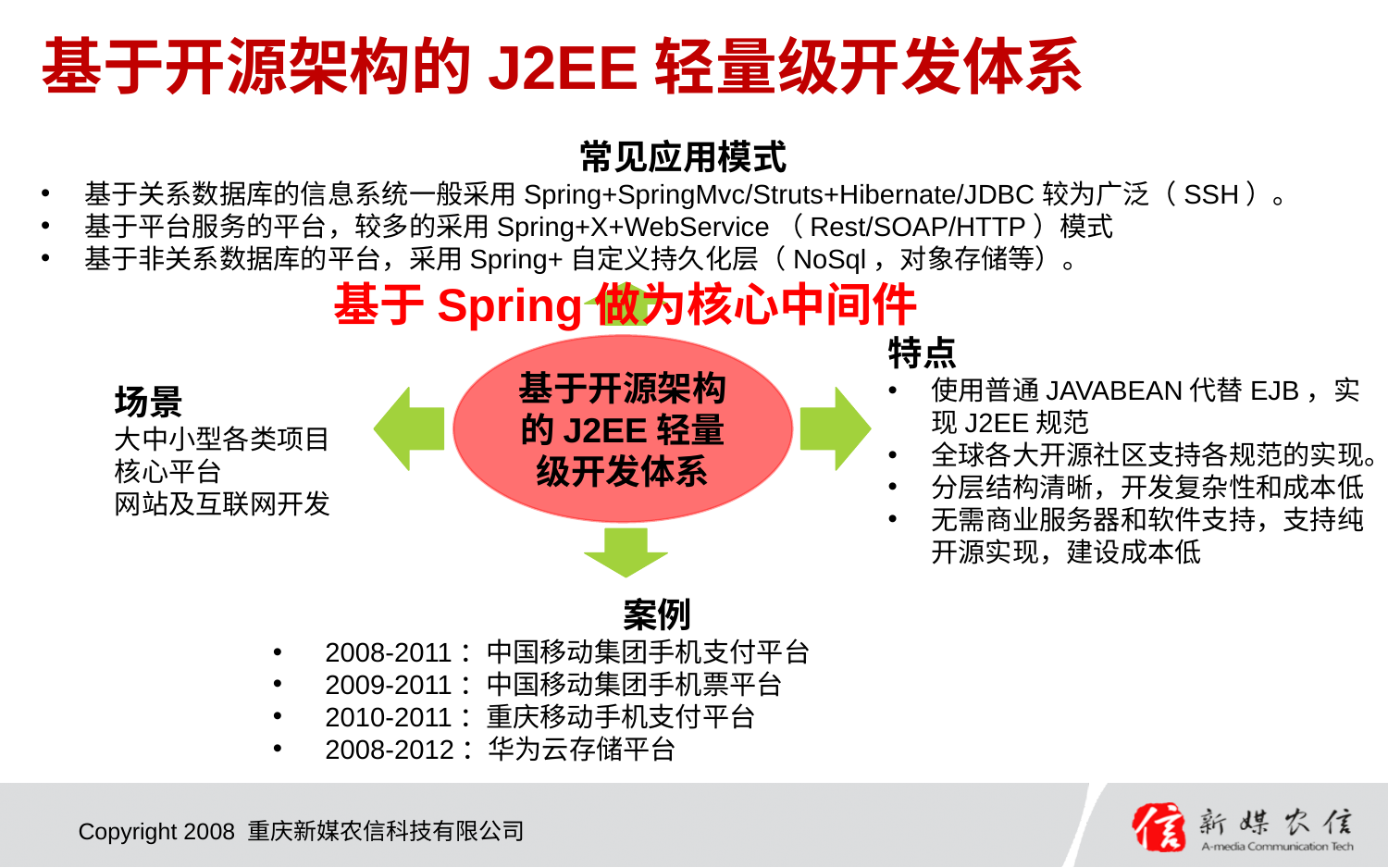

# 基于开源架构的J2EE轻量级开发体系
常见应用模式
基于关系数据库的信息系统一般采用Spring+SpringMvc/Struts+Hibernate/JDBC较为广泛（SSH）。
基于平台服务的平台，较多的采用Spring+X+WebService（Rest/SOAP/HTTP）模式
基于非关系数据库的平台，采用Spring+自定义持久化层（NoSql，对象存储等）。

基于Spring做为核心中间件
特点
使用普通JAVABEAN代替EJB，实现J2EE规范
全球各大开源社区支持各规范的实现。
分层结构清晰，开发复杂性和成本低
无需商业服务器和软件支持，支持纯开源实现，建设成本低
基于开源架构的J2EE轻量级开发体系
场景
大中小型各类项目核心平台
网站及互联网开发

案例
2008-2011：中国移动集团手机支付平台
2009-2011：中国移动集团手机票平台
2010-2011：重庆移动手机支付平台
2008-2012：华为云存储平台